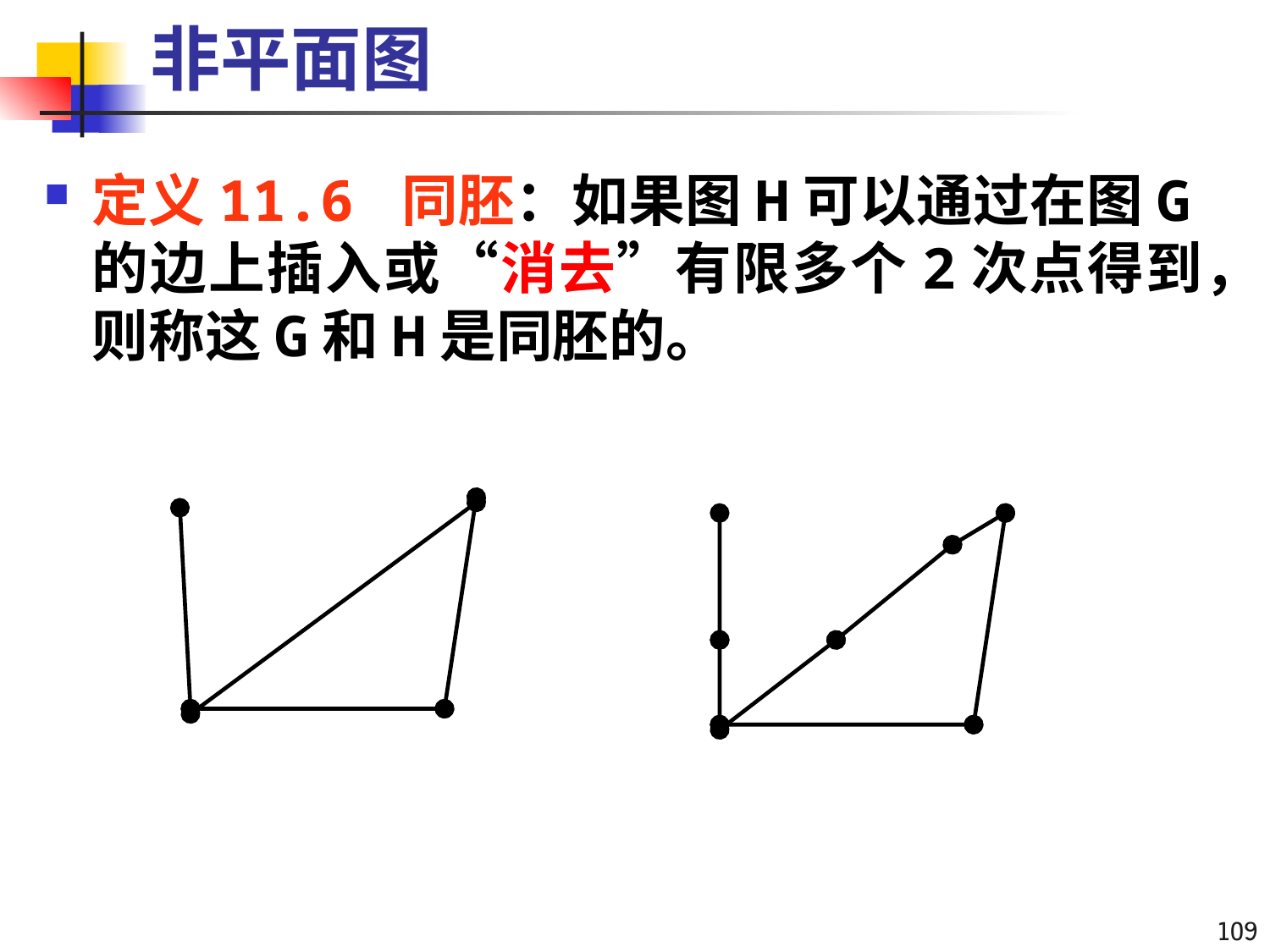

# 非平面图
定义11.6 同胚：如果图H可以通过在图G的边上插入或“消去”有限多个2次点得到，则称这G和H是同胚的。

109